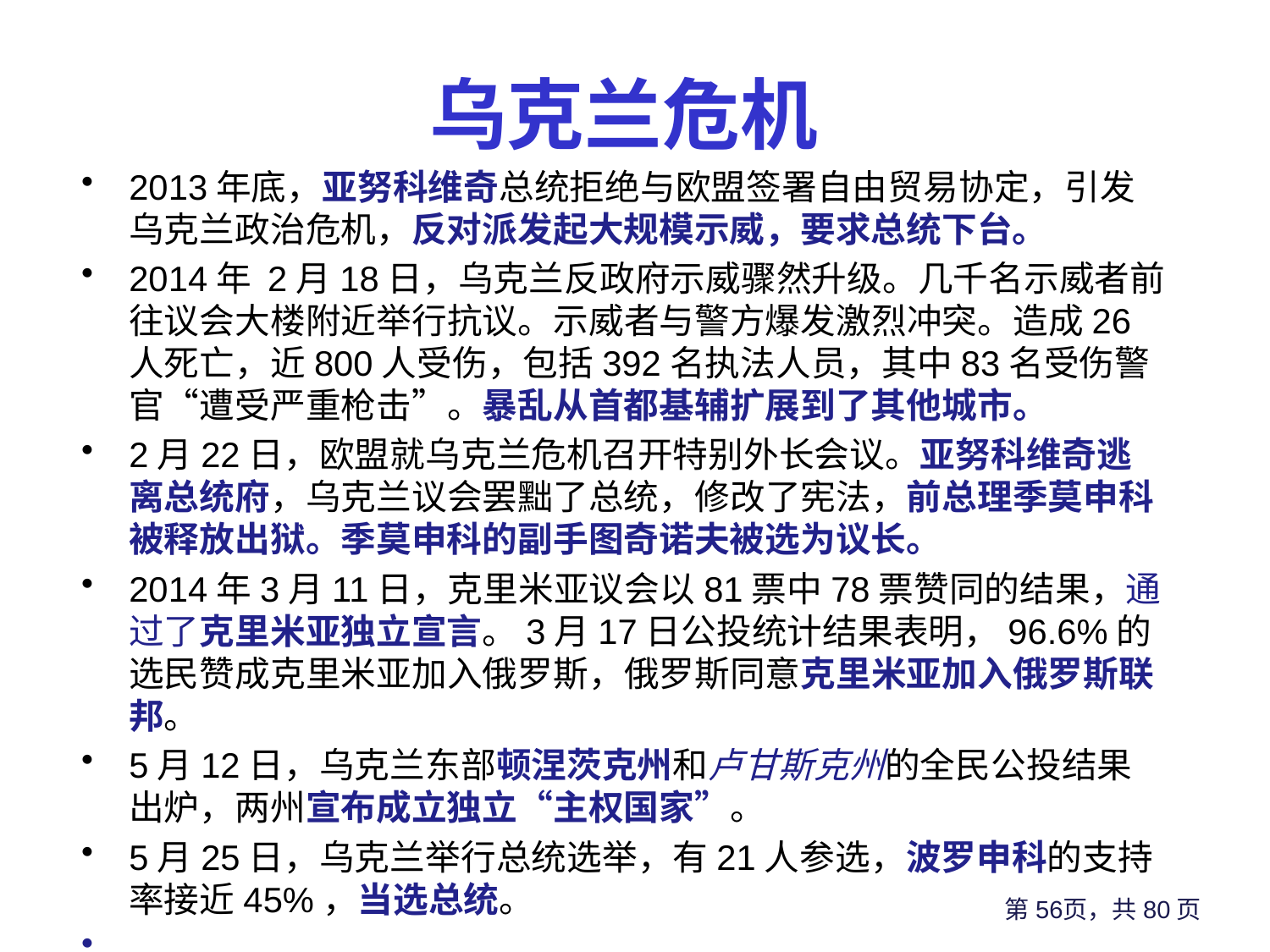

# 乌克兰危机
2013年底，亚努科维奇总统拒绝与欧盟签署自由贸易协定，引发乌克兰政治危机，反对派发起大规模示威，要求总统下台。
2014年 2月18日，乌克兰反政府示威骤然升级。几千名示威者前往议会大楼附近举行抗议。示威者与警方爆发激烈冲突。造成26人死亡，近800人受伤，包括392名执法人员，其中83名受伤警官“遭受严重枪击”。暴乱从首都基辅扩展到了其他城市。
2月22日，欧盟就乌克兰危机召开特别外长会议。亚努科维奇逃离总统府，乌克兰议会罢黜了总统，修改了宪法，前总理季莫申科被释放出狱。季莫申科的副手图奇诺夫被选为议长。
2014年3月11日，克里米亚议会以81票中78票赞同的结果，通过了克里米亚独立宣言。3月17日公投统计结果表明，96.6%的选民赞成克里米亚加入俄罗斯，俄罗斯同意克里米亚加入俄罗斯联邦。
5月12日，乌克兰东部顿涅茨克州和卢甘斯克州的全民公投结果出炉，两州宣布成立独立“主权国家”。
5月25日，乌克兰举行总统选举，有21人参选，波罗申科的支持率接近45%，当选总统。
......
第56页，共80页